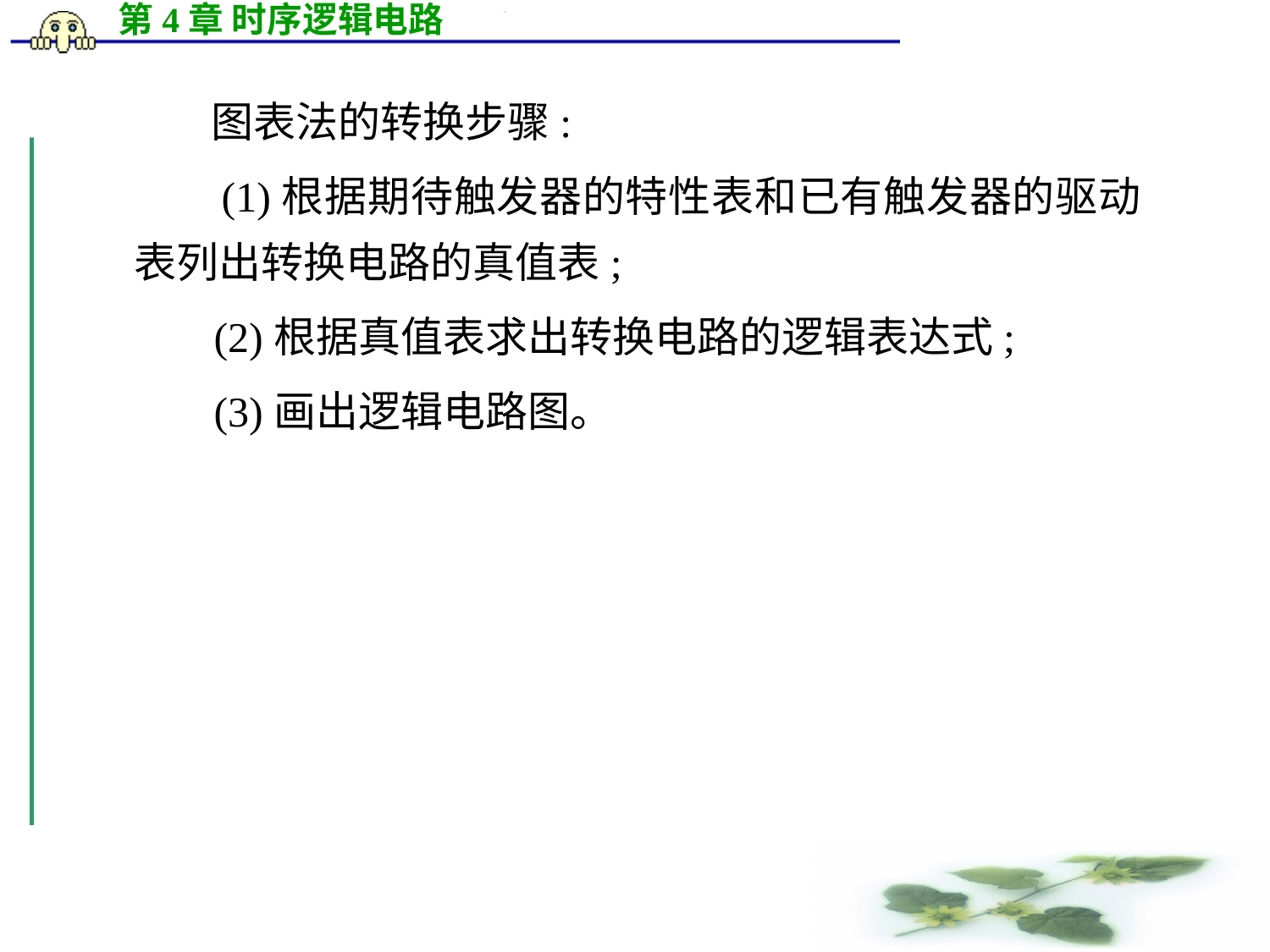

图表法的转换步骤:
            (1)根据期待触发器的特性表和已有触发器的驱动表列出转换电路的真值表;
            (2)根据真值表求出转换电路的逻辑表达式;
            (3)画出逻辑电路图。